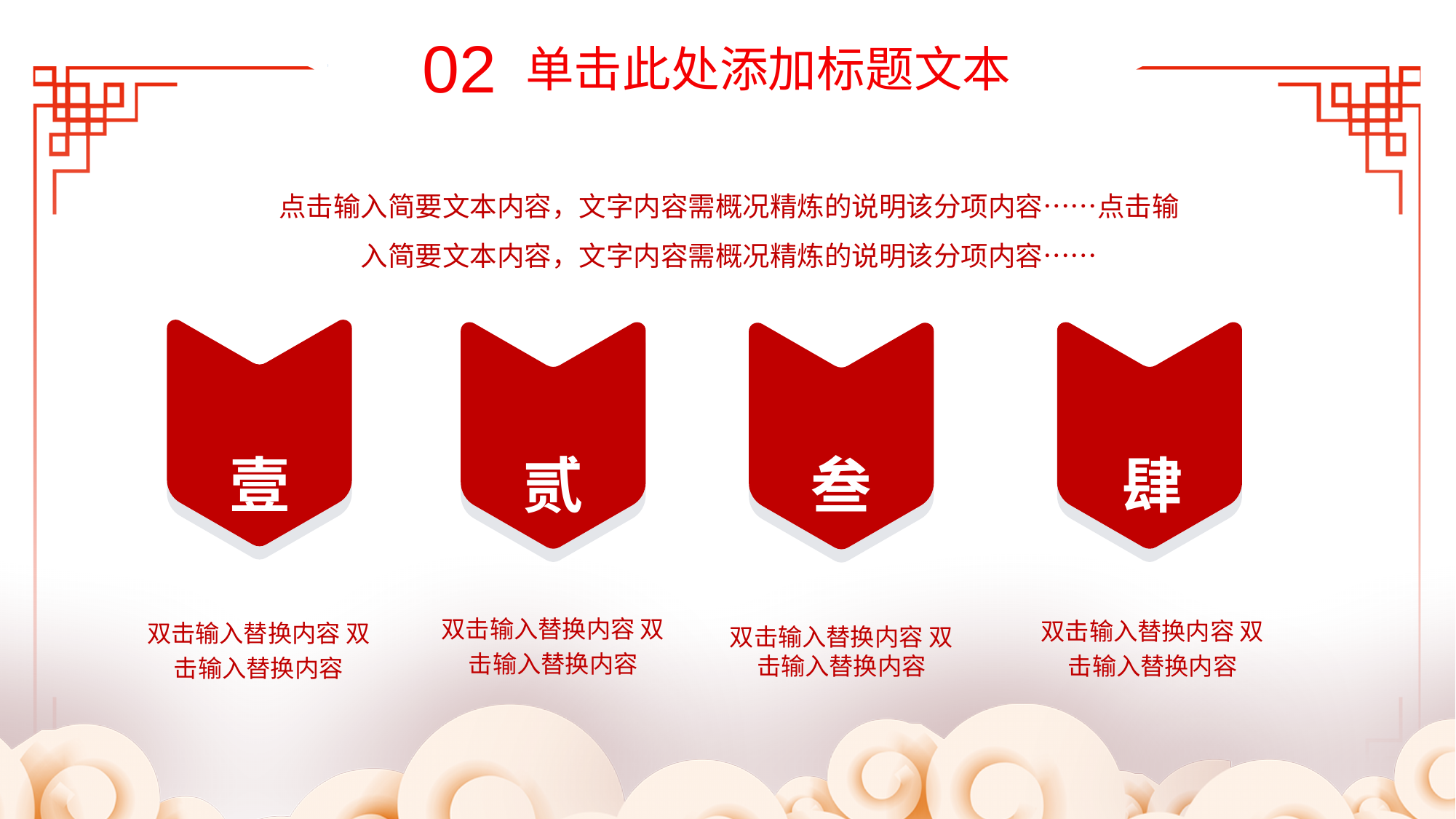

02
单击此处添加标题文本

点击输入简要文本内容，文字内容需概况精炼的说明该分项内容……点击输入简要文本内容，文字内容需概况精炼的说明该分项内容……

壹

贰

肆

叁
双击输入替换内容 双击输入替换内容
双击输入替换内容 双击输入替换内容
双击输入替换内容 双击输入替换内容
双击输入替换内容 双击输入替换内容